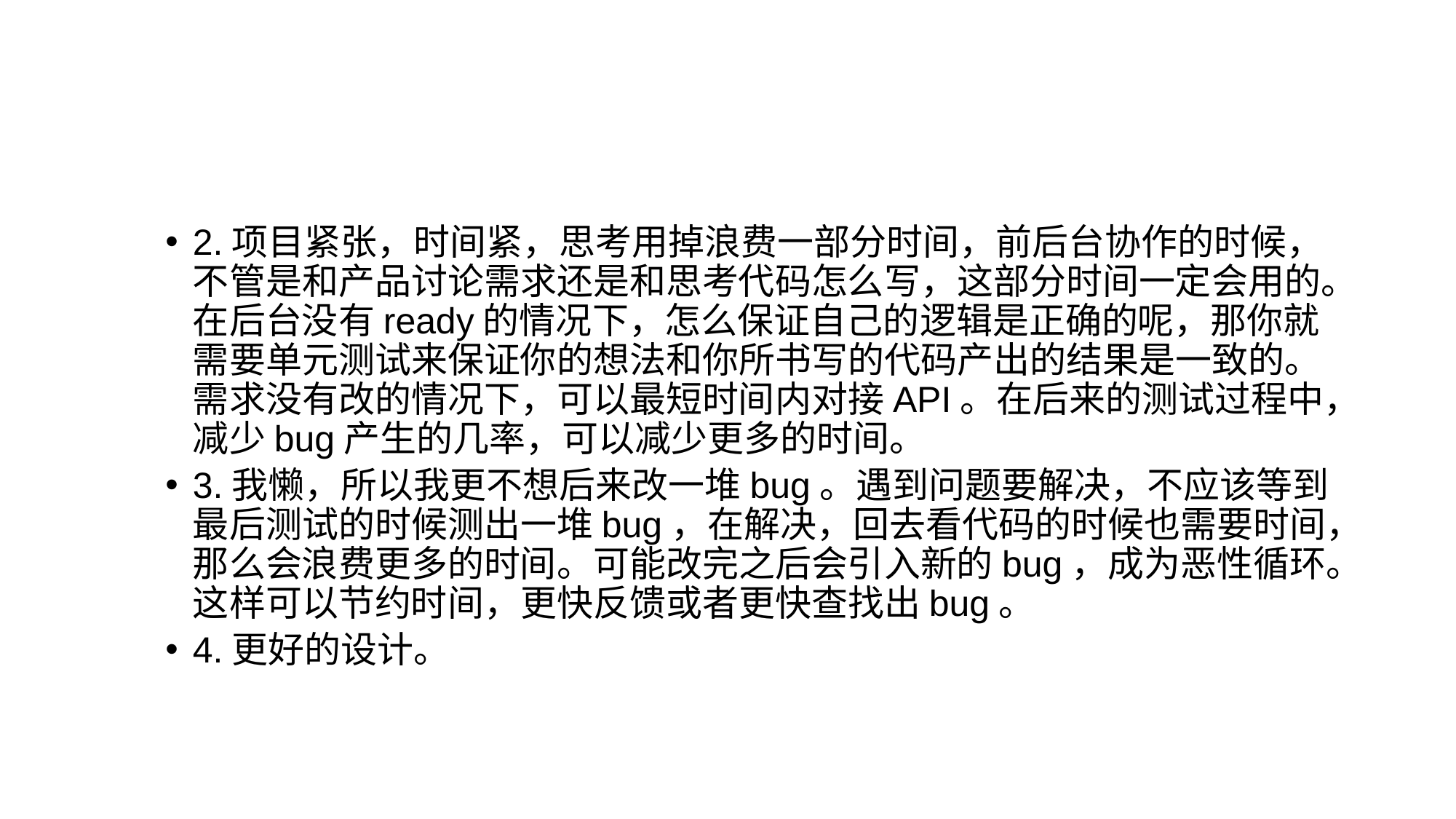

#
2.项目紧张，时间紧，思考用掉浪费一部分时间，前后台协作的时候，不管是和产品讨论需求还是和思考代码怎么写，这部分时间一定会用的。在后台没有ready的情况下，怎么保证自己的逻辑是正确的呢，那你就需要单元测试来保证你的想法和你所书写的代码产出的结果是一致的。需求没有改的情况下，可以最短时间内对接API。在后来的测试过程中，减少bug产生的几率，可以减少更多的时间。
3.我懒，所以我更不想后来改一堆bug。遇到问题要解决，不应该等到最后测试的时候测出一堆bug，在解决，回去看代码的时候也需要时间，那么会浪费更多的时间。可能改完之后会引入新的bug，成为恶性循环。这样可以节约时间，更快反馈或者更快查找出bug。
4.更好的设计。